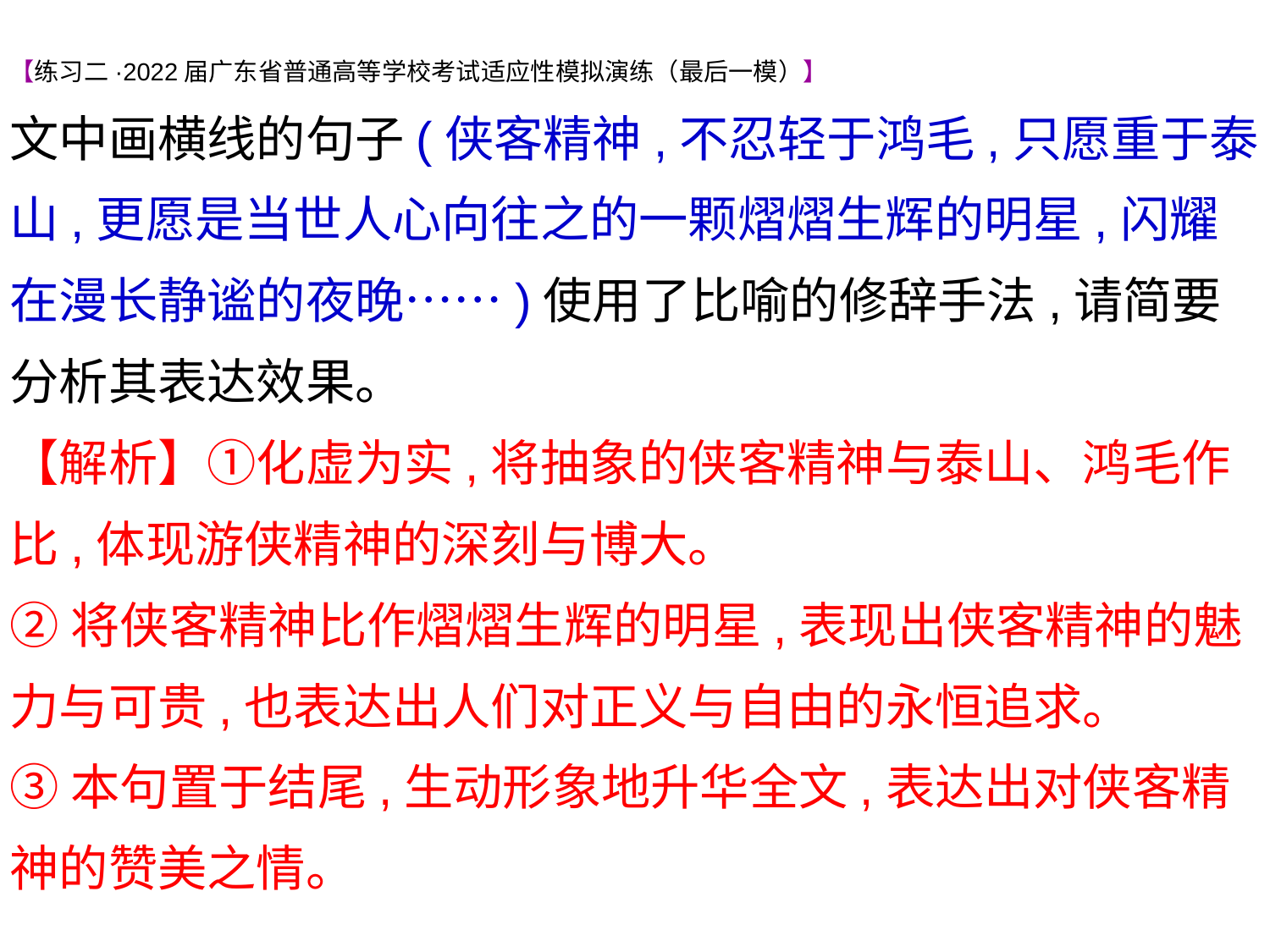

【练习二·2022届广东省普通高等学校考试适应性模拟演练（最后一模）】
文中画横线的句子(侠客精神,不忍轻于鸿毛,只愿重于泰山,更愿是当世人心向往之的一颗熠熠生辉的明星,闪耀在漫长静谧的夜晚……)使用了比喻的修辞手法,请简要分析其表达效果。
【解析】①化虚为实,将抽象的侠客精神与泰山、鸿毛作比,体现游侠精神的深刻与博大。
②将侠客精神比作熠熠生辉的明星,表现出侠客精神的魅力与可贵,也表达出人们对正义与自由的永恒追求。
③本句置于结尾,生动形象地升华全文,表达出对侠客精神的赞美之情。